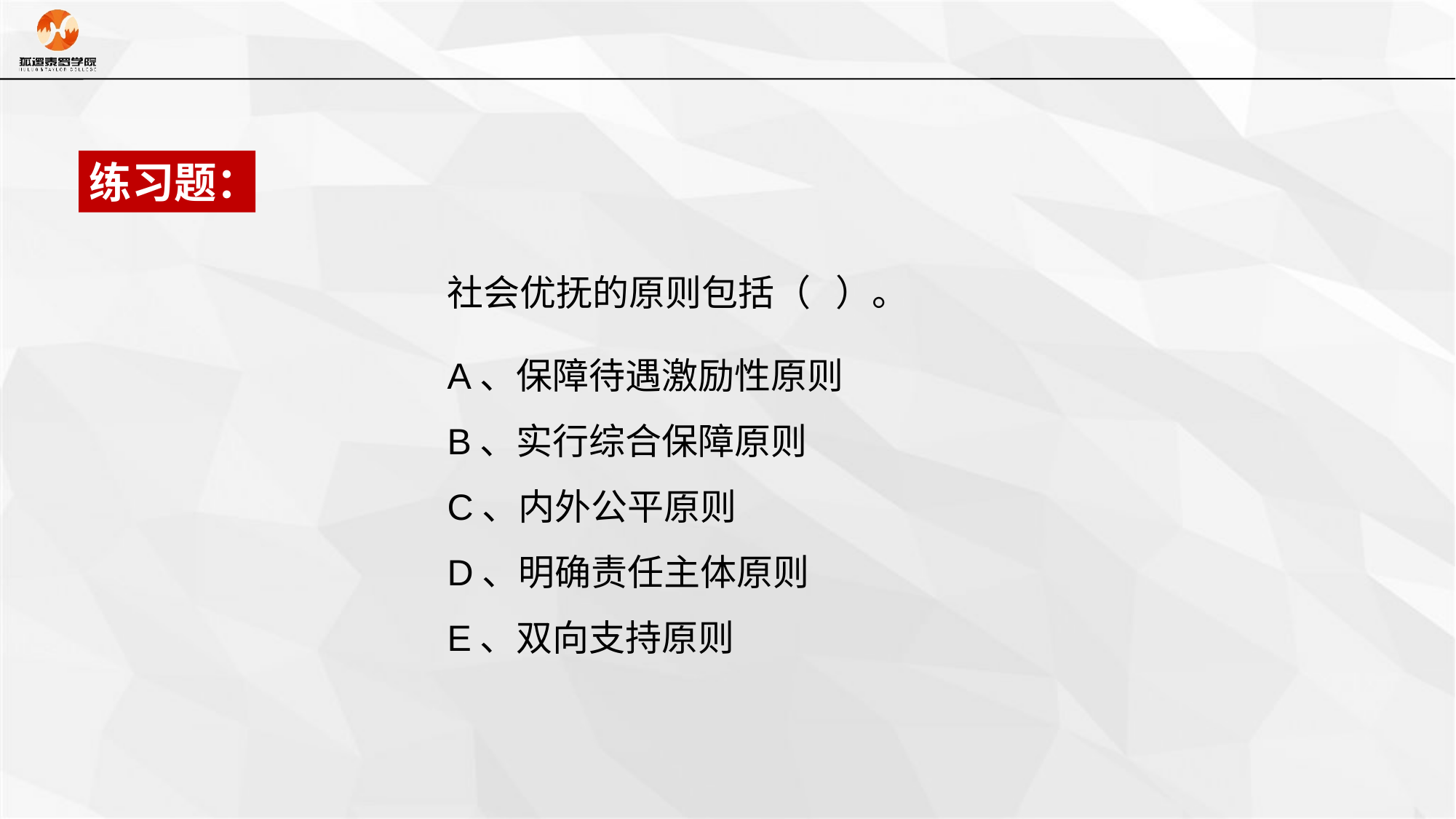

练习题：
社会优抚的原则包括（   ）。
A、保障待遇激励性原则
B、实行综合保障原则
C、内外公平原则
D、明确责任主体原则
E、双向支持原则